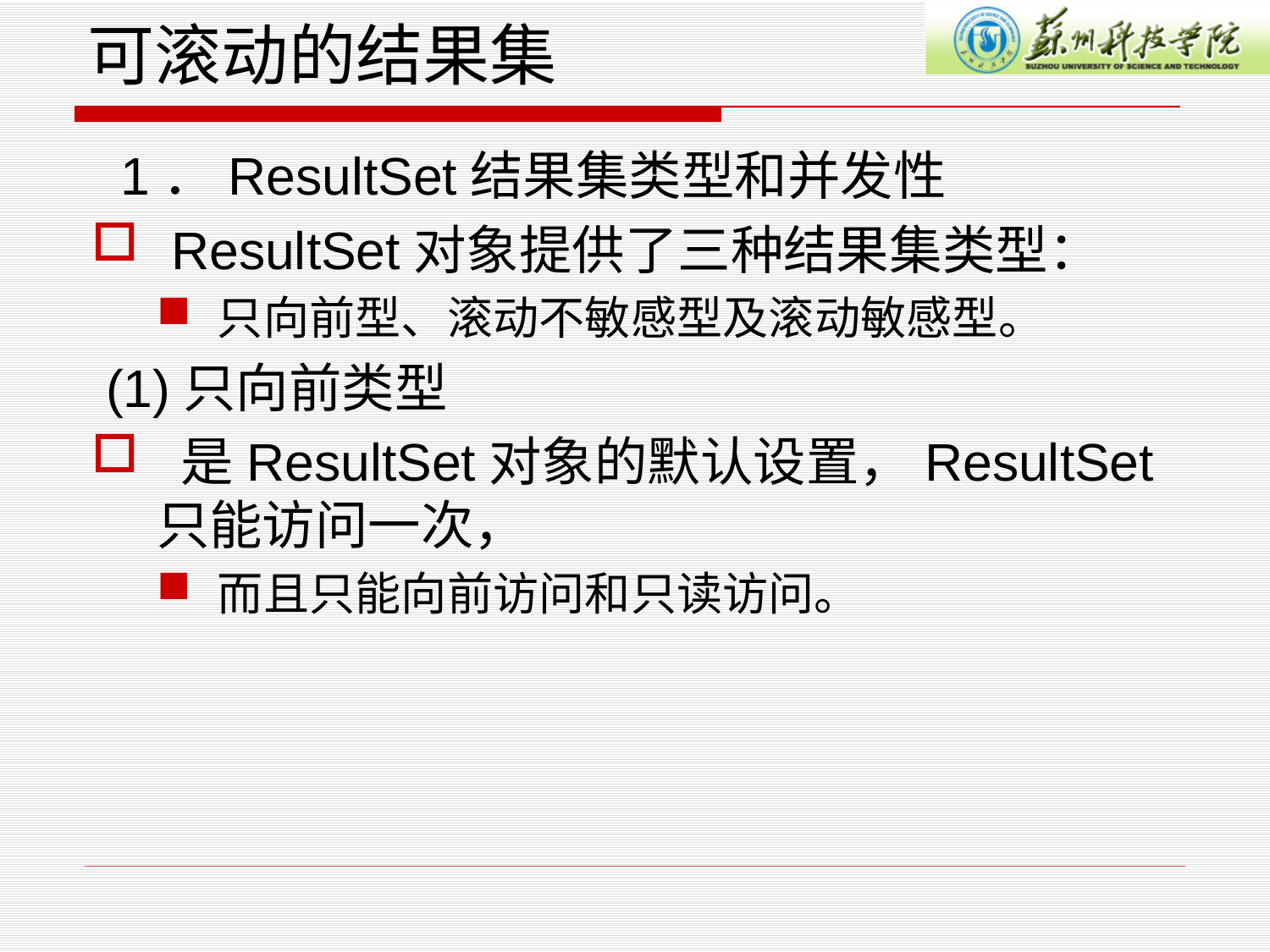

# 可滚动的结果集
  1．ResultSet结果集类型和并发性
 ResultSet对象提供了三种结果集类型：
只向前型、滚动不敏感型及滚动敏感型。
 (1)只向前类型
 是ResultSet对象的默认设置，ResultSet只能访问一次，
而且只能向前访问和只读访问。